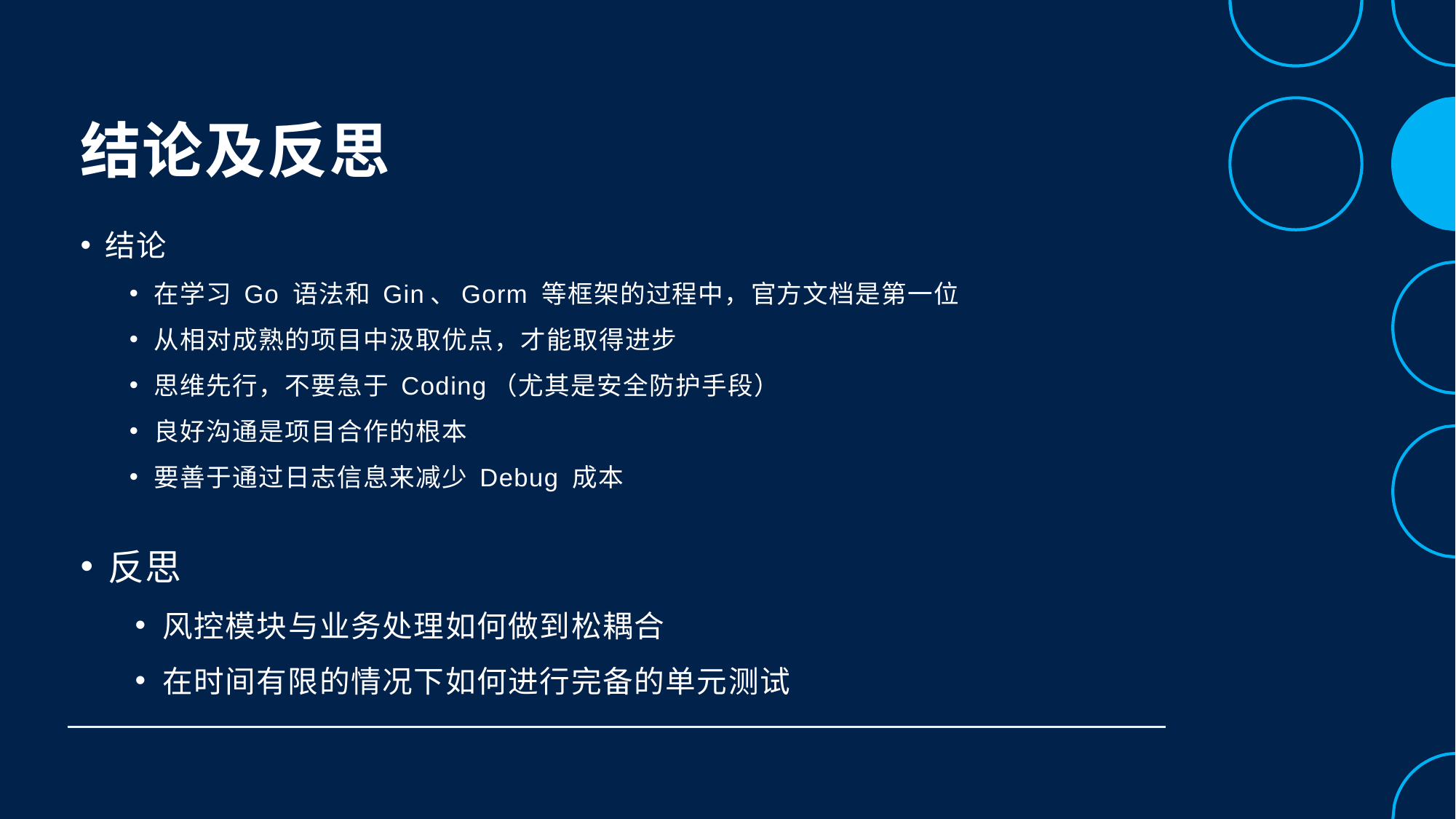

# 结论及反思
结论
在学习 Go 语法和 Gin、Gorm 等框架的过程中，官方文档是第一位
从相对成熟的项目中汲取优点，才能取得进步
思维先行，不要急于 Coding（尤其是安全防护手段）
良好沟通是项目合作的根本
要善于通过日志信息来减少 Debug 成本

反思
风控模块与业务处理如何做到松耦合
在时间有限的情况下如何进行完备的单元测试